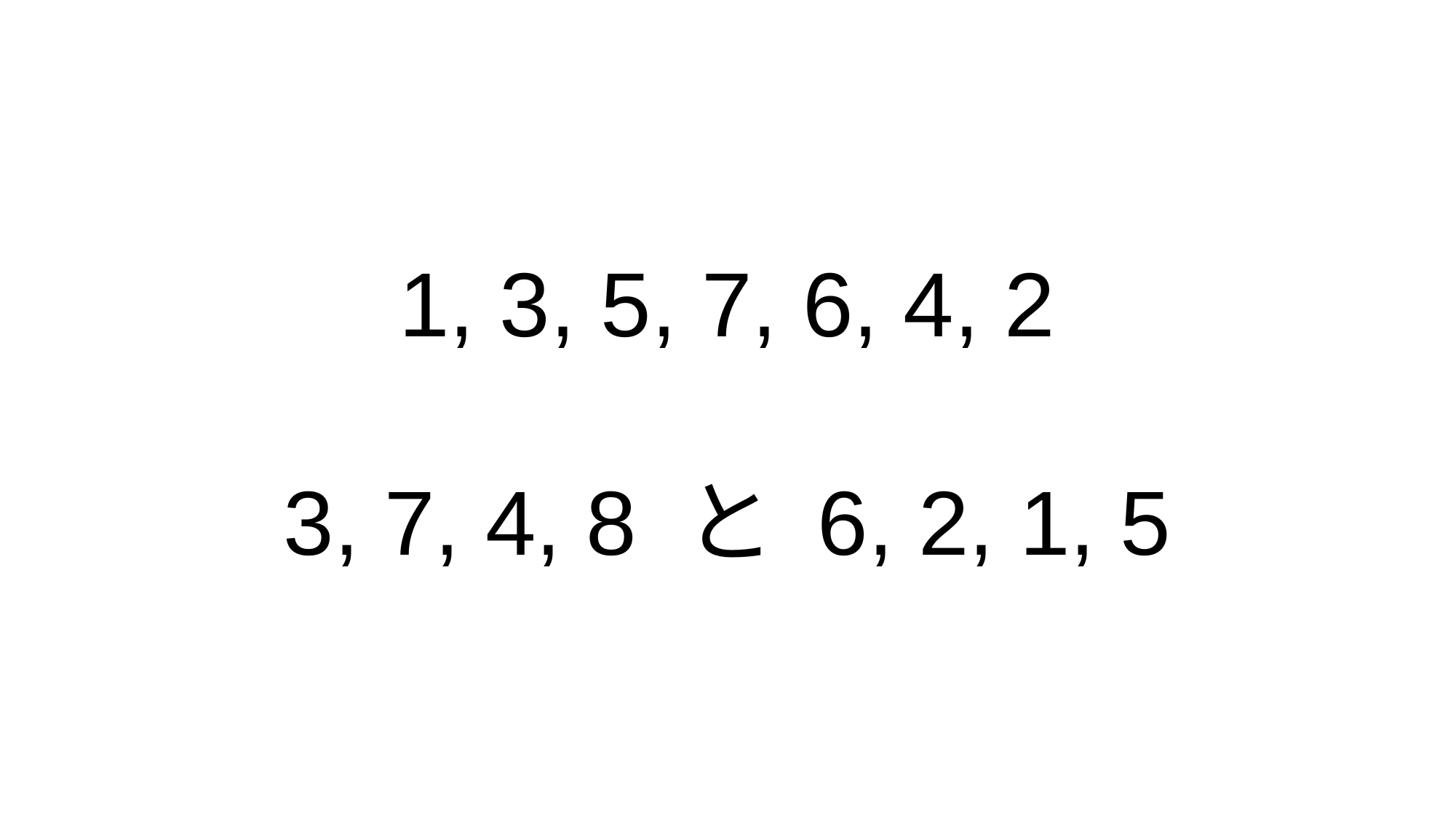

1, 3, 5, 7, 6, 4, 2

3, 7, 4, 8 と 6, 2, 1, 5